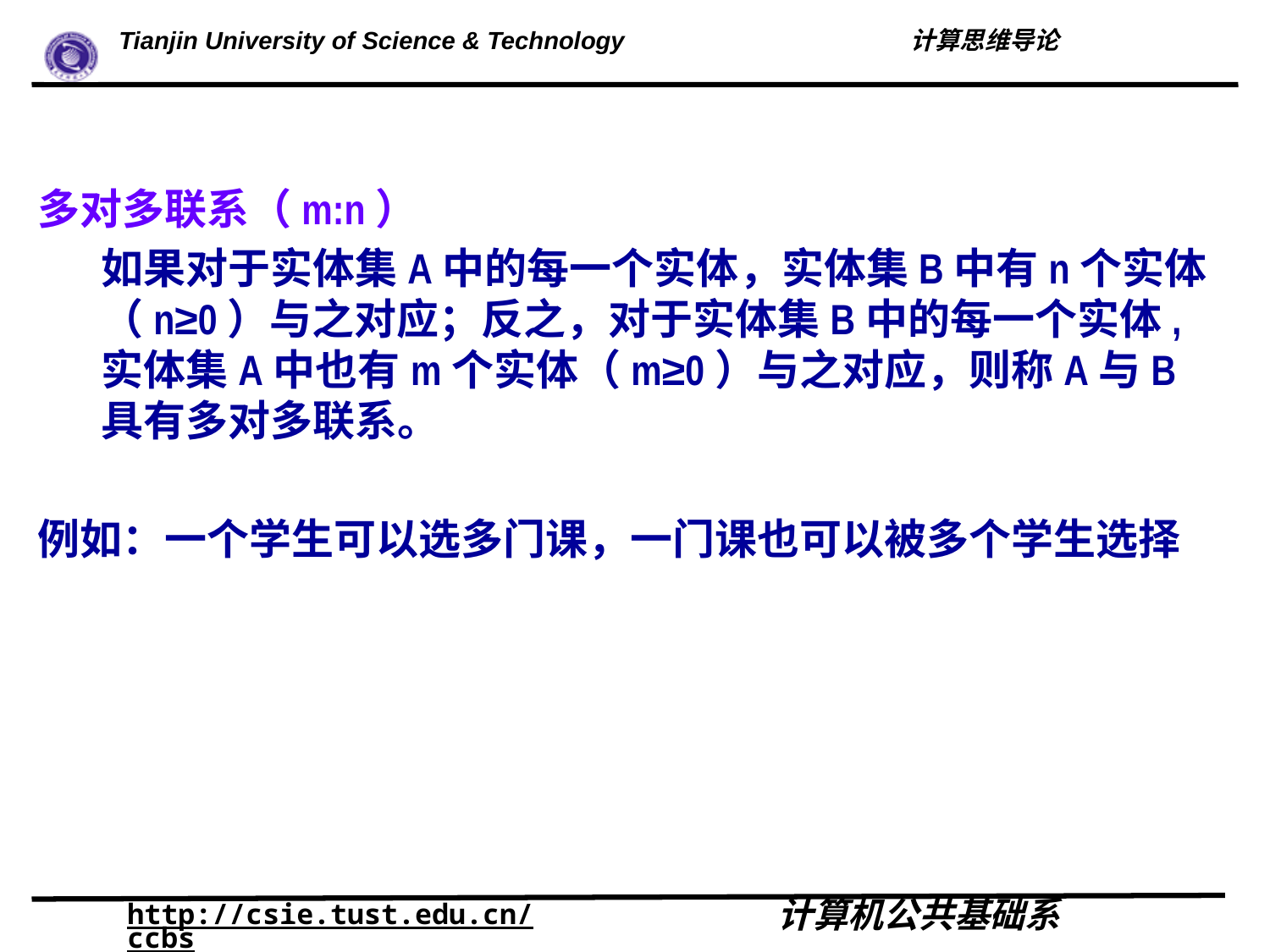

多对多联系（m:n）
	如果对于实体集A中的每一个实体，实体集B中有n个实体（n≥0）与之对应；反之，对于实体集B中的每一个实体,实体集A中也有m个实体（m≥0）与之对应，则称A与B具有多对多联系。

例如：一个学生可以选多门课，一门课也可以被多个学生选择